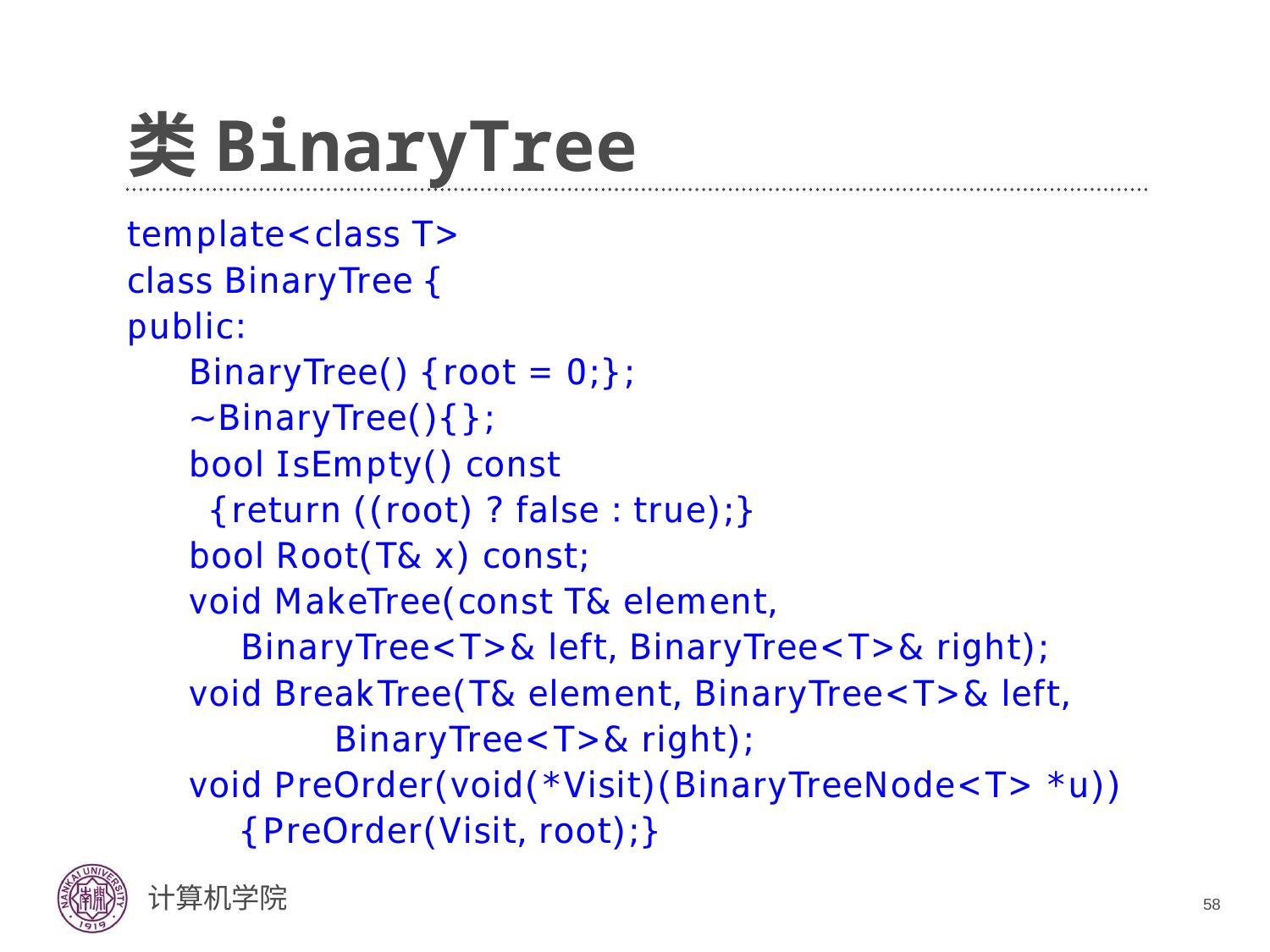

# 类BinaryTree
template<class T>
class BinaryTree {
public:
      BinaryTree() {root = 0;};
      ~BinaryTree(){};
      bool IsEmpty() const
        {return ((root) ? false : true);}
      bool Root(T& x) const;
      void MakeTree(const T& element,
           BinaryTree<T>& left, BinaryTree<T>& right);
      void BreakTree(T& element, BinaryTree<T>& left,
                    BinaryTree<T>& right);
      void PreOrder(void(*Visit)(BinaryTreeNode<T> *u))
           {PreOrder(Visit, root);}
58